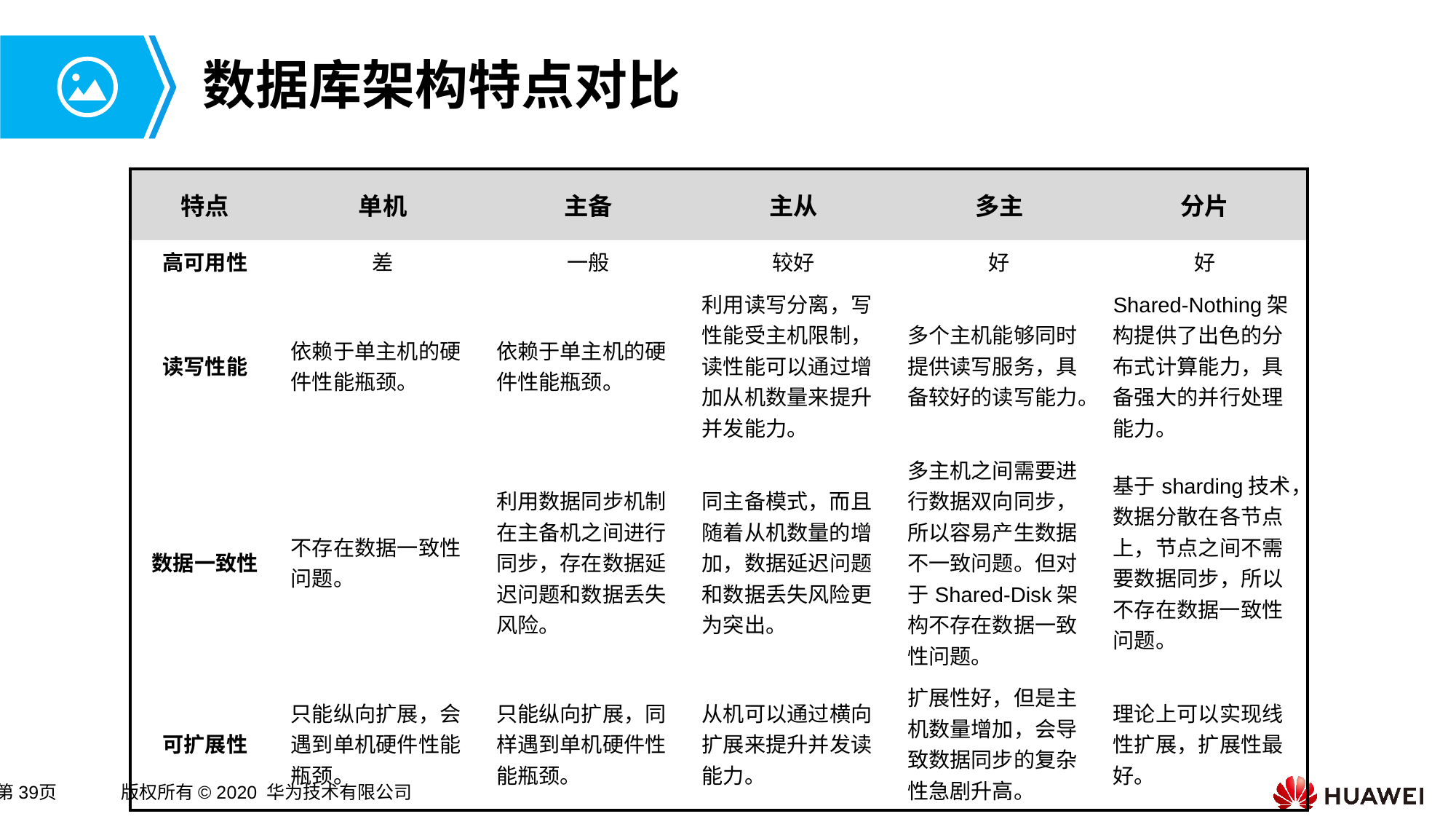

# 数据库架构特点对比
| 特点 | 单机 | 主备 | 主从 | 多主 | 分片 |
| --- | --- | --- | --- | --- | --- |
| 高可用性 | 差 | 一般 | 较好 | 好 | 好 |
| 读写性能 | 依赖于单主机的硬件性能瓶颈。 | 依赖于单主机的硬件性能瓶颈。 | 利用读写分离，写性能受主机限制，读性能可以通过增加从机数量来提升并发能力。 | 多个主机能够同时提供读写服务，具备较好的读写能力。 | Shared-Nothing架构提供了出色的分布式计算能力，具备强大的并行处理能力。 |
| 数据一致性 | 不存在数据一致性问题。 | 利用数据同步机制在主备机之间进行同步，存在数据延迟问题和数据丢失风险。 | 同主备模式，而且随着从机数量的增加，数据延迟问题和数据丢失风险更为突出。 | 多主机之间需要进行数据双向同步，所以容易产生数据不一致问题。但对于Shared-Disk架构不存在数据一致性问题。 | 基于sharding技术，数据分散在各节点上，节点之间不需要数据同步，所以不存在数据一致性问题。 |
| 可扩展性 | 只能纵向扩展，会遇到单机硬件性能瓶颈。 | 只能纵向扩展，同样遇到单机硬件性能瓶颈。 | 从机可以通过横向扩展来提升并发读能力。 | 扩展性好，但是主机数量增加，会导致数据同步的复杂性急剧升高。 | 理论上可以实现线性扩展，扩展性最好。 |